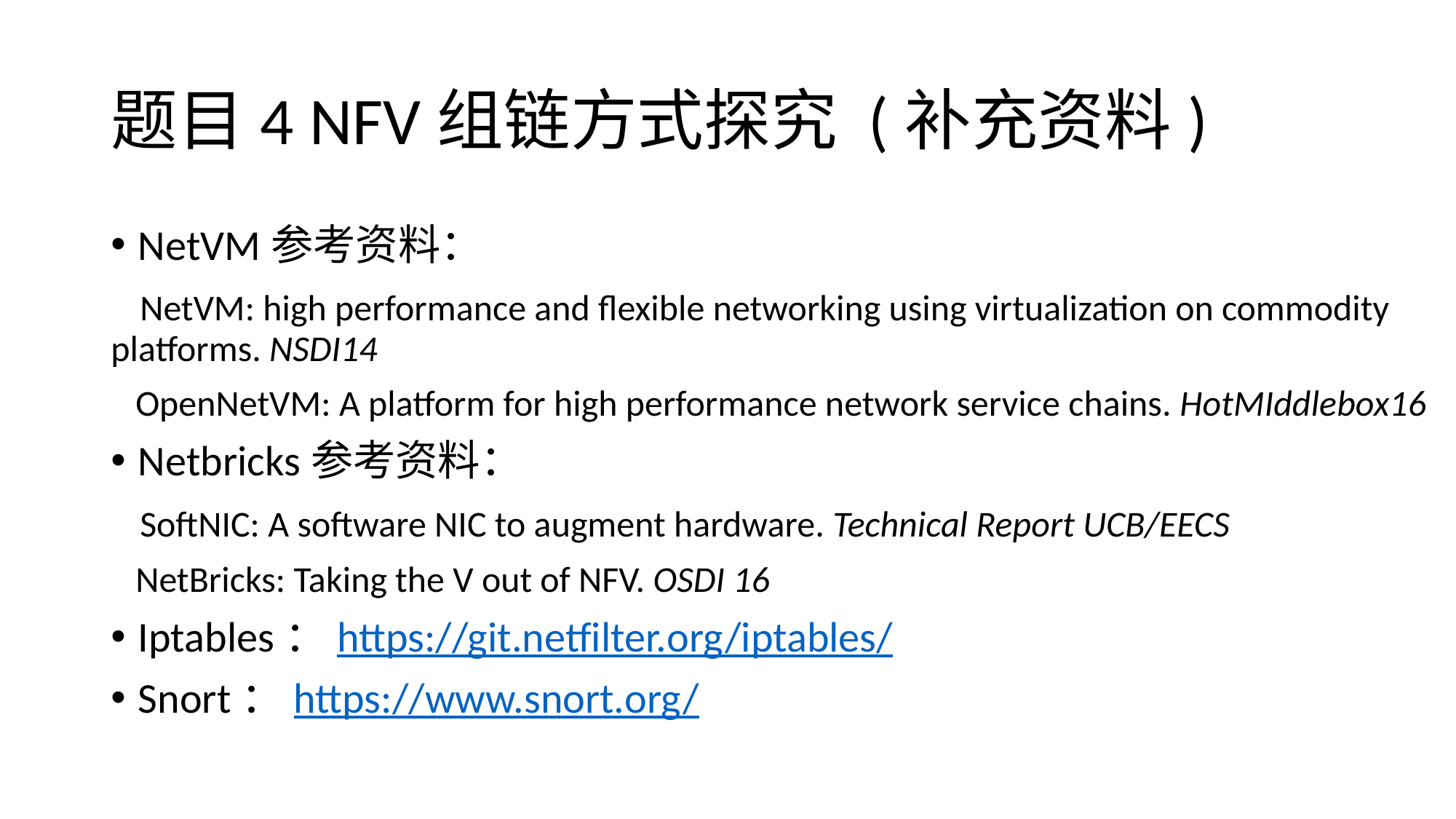

# 题目4 NFV组链方式探究 (补充资料)
NetVM参考资料：
   NetVM: high performance and flexible networking using virtualization on commodity platforms. NSDI14
   OpenNetVM: A platform for high performance network service chains. HotMIddlebox16
Netbricks参考资料：
   SoftNIC: A software NIC to augment hardware. Technical Report UCB/EECS
   NetBricks: Taking the V out of NFV. OSDI 16
Iptables：https://git.netfilter.org/iptables/
Snort：https://www.snort.org/